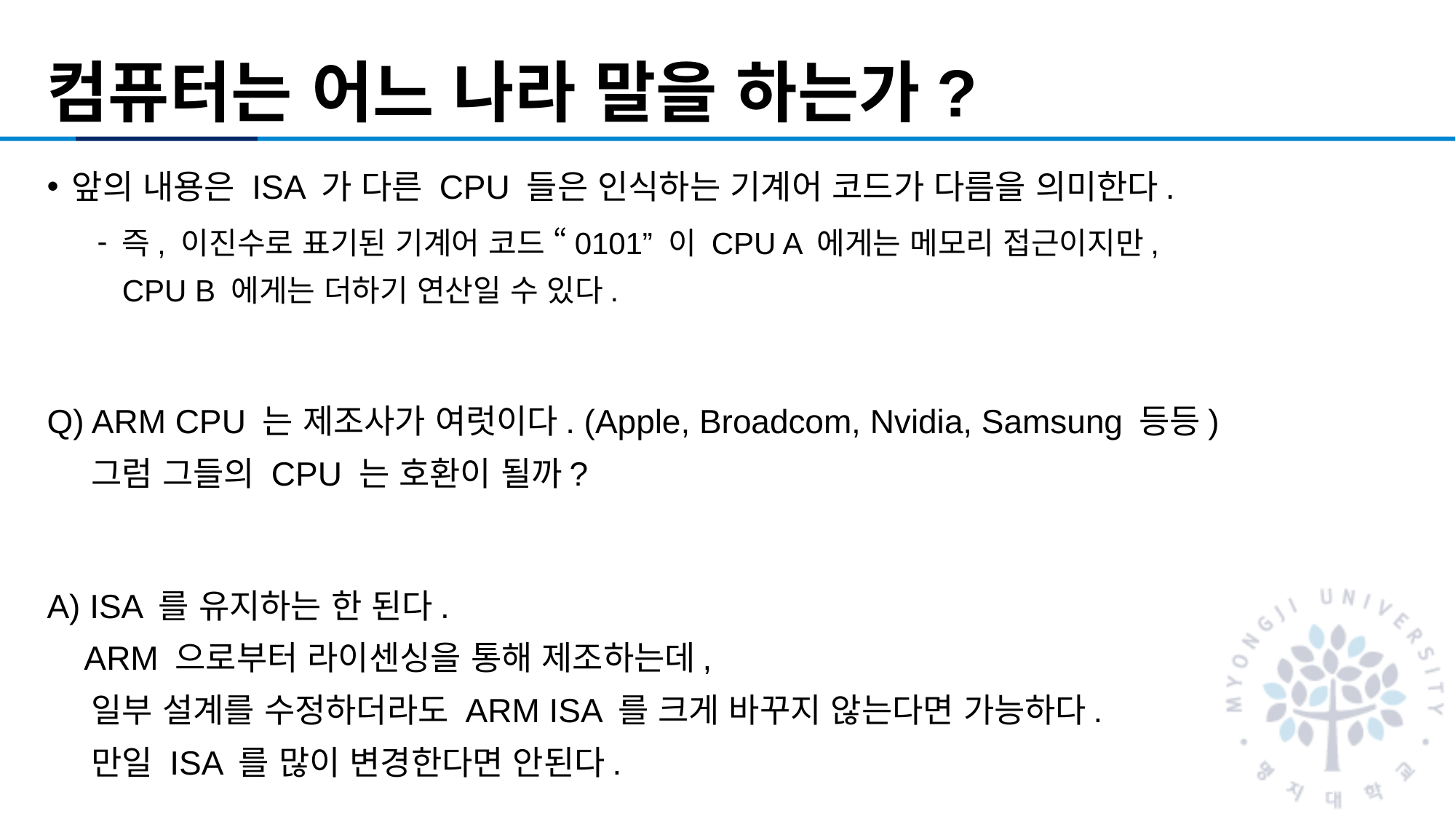

# 컴퓨터는 어느 나라 말을 하는가?
앞의 내용은 ISA 가 다른 CPU 들은 인식하는 기계어 코드가 다름을 의미한다.
즉, 이진수로 표기된 기계어 코드 “0101” 이 CPU A 에게는 메모리 접근이지만,
CPU B 에게는 더하기 연산일 수 있다.

Q) ARM CPU 는 제조사가 여럿이다. (Apple, Broadcom, Nvidia, Samsung 등등)
    그럼 그들의 CPU 는 호환이 될까?

A) ISA 를 유지하는 한 된다.
    ARM 으로부터 라이센싱을 통해 제조하는데,
    일부 설계를 수정하더라도 ARM ISA 를 크게 바꾸지 않는다면 가능하다.
    만일 ISA 를 많이 변경한다면 안된다.